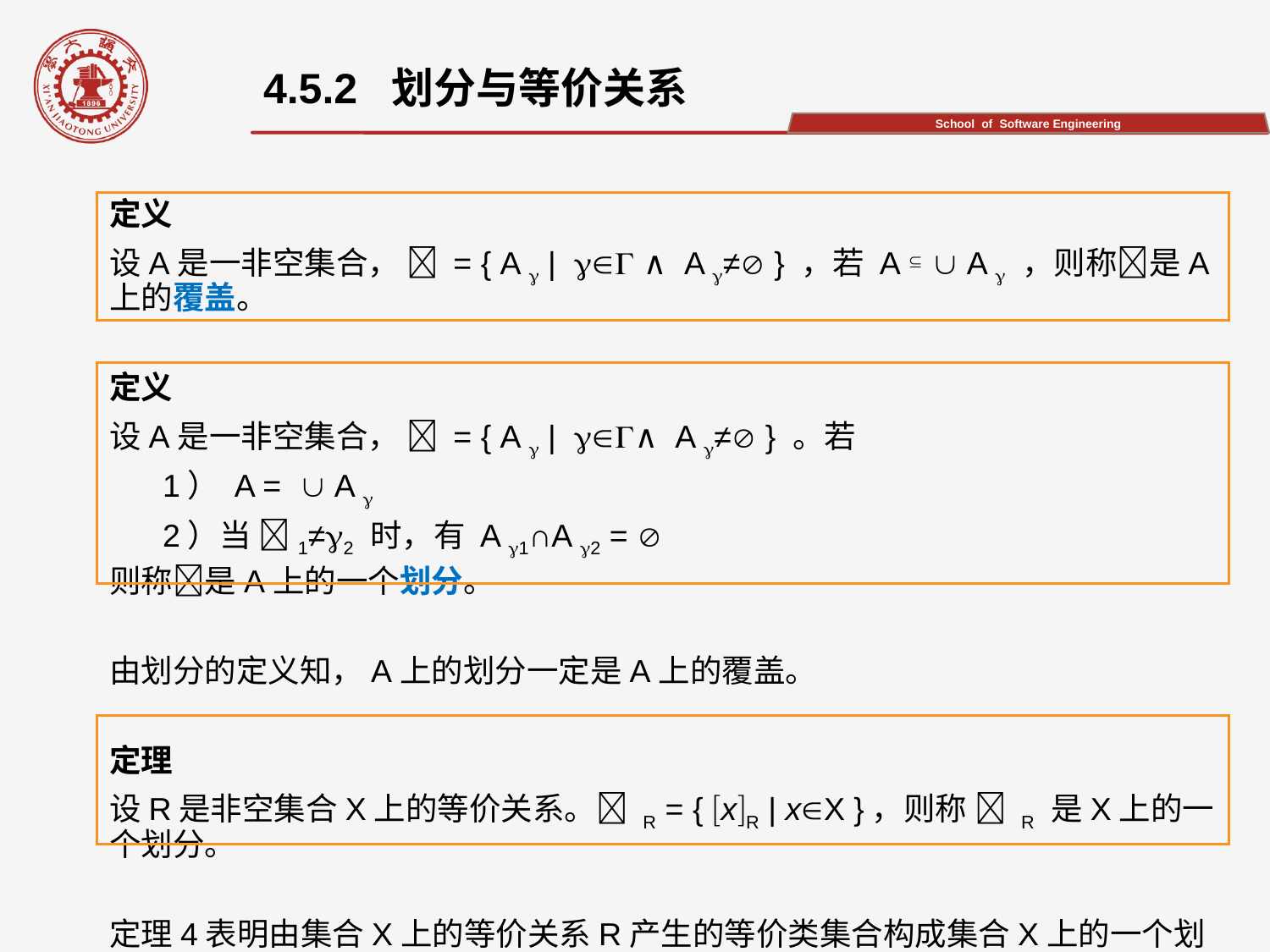

4.5.2  划分与等价关系

定义
设A是一非空集合， Π = { A γ |  γ∈Γ ∧ A γ≠∅ } ，若 A ⊆  ∪ A γ ，则称Π是A上的覆盖。

定义
设A是一非空集合， Π = { A γ |  γ∈Γ∧ A γ≠∅ } 。若
      1） A =   ∪ A γ
      2）当 γ1≠γ2 时，有 A γ1∩A γ2 = ∅
则称Π是A上的一个划分。

由划分的定义知，A上的划分一定是A上的覆盖。

定理
设R是非空集合X上的等价关系。Π R = { [x]R | x∈X }，则称 Π R 是X上的一个划分。

定理4表明由集合X上的等价关系R产生的等价类集合构成集合X上的一个划分。